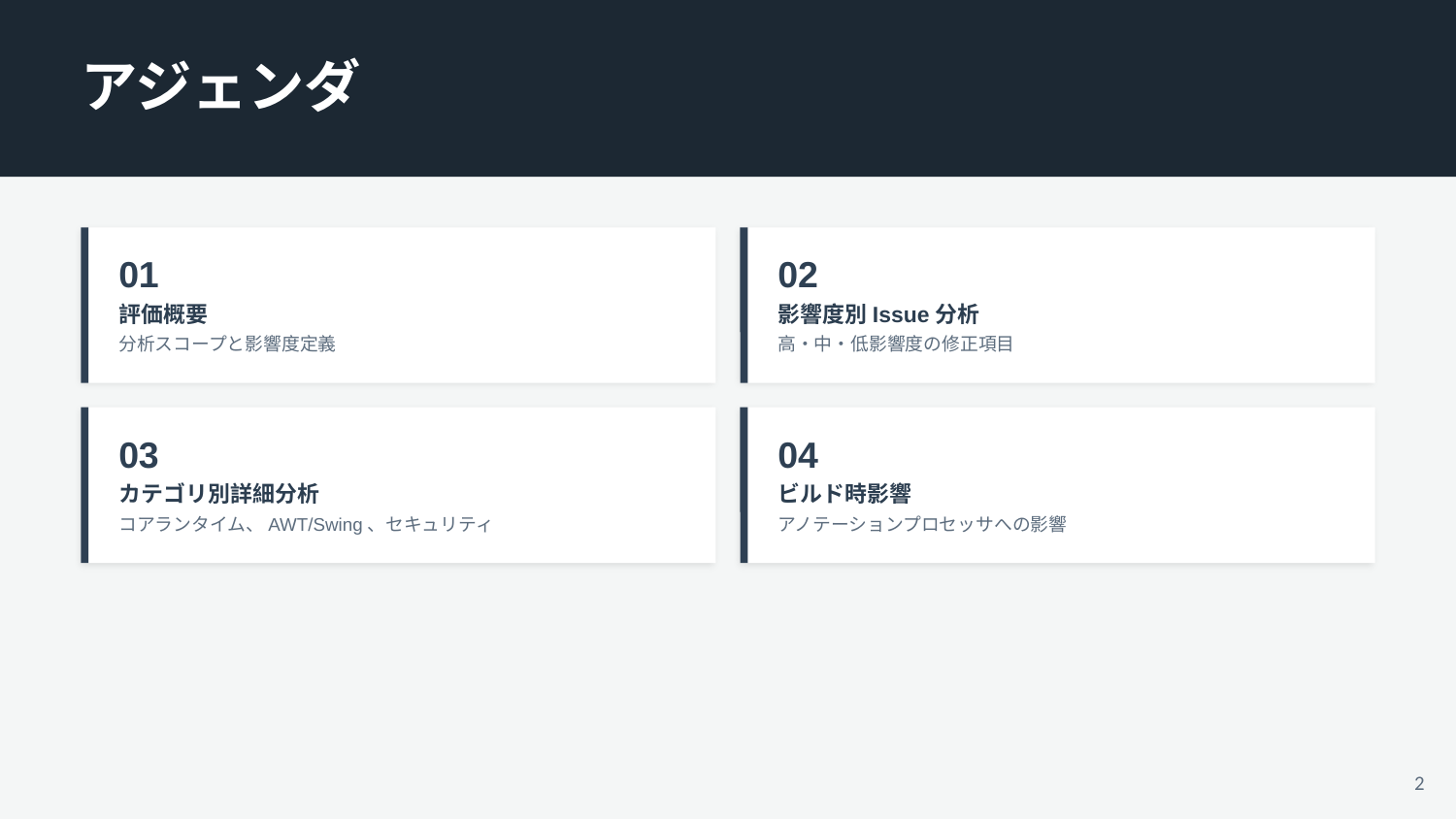

アジェンダ

01
02
評価概要
影響度別Issue分析
分析スコープと影響度定義
高・中・低影響度の修正項目

03
04
カテゴリ別詳細分析
ビルド時影響
コアランタイム、AWT/Swing、セキュリティ
アノテーションプロセッサへの影響
2